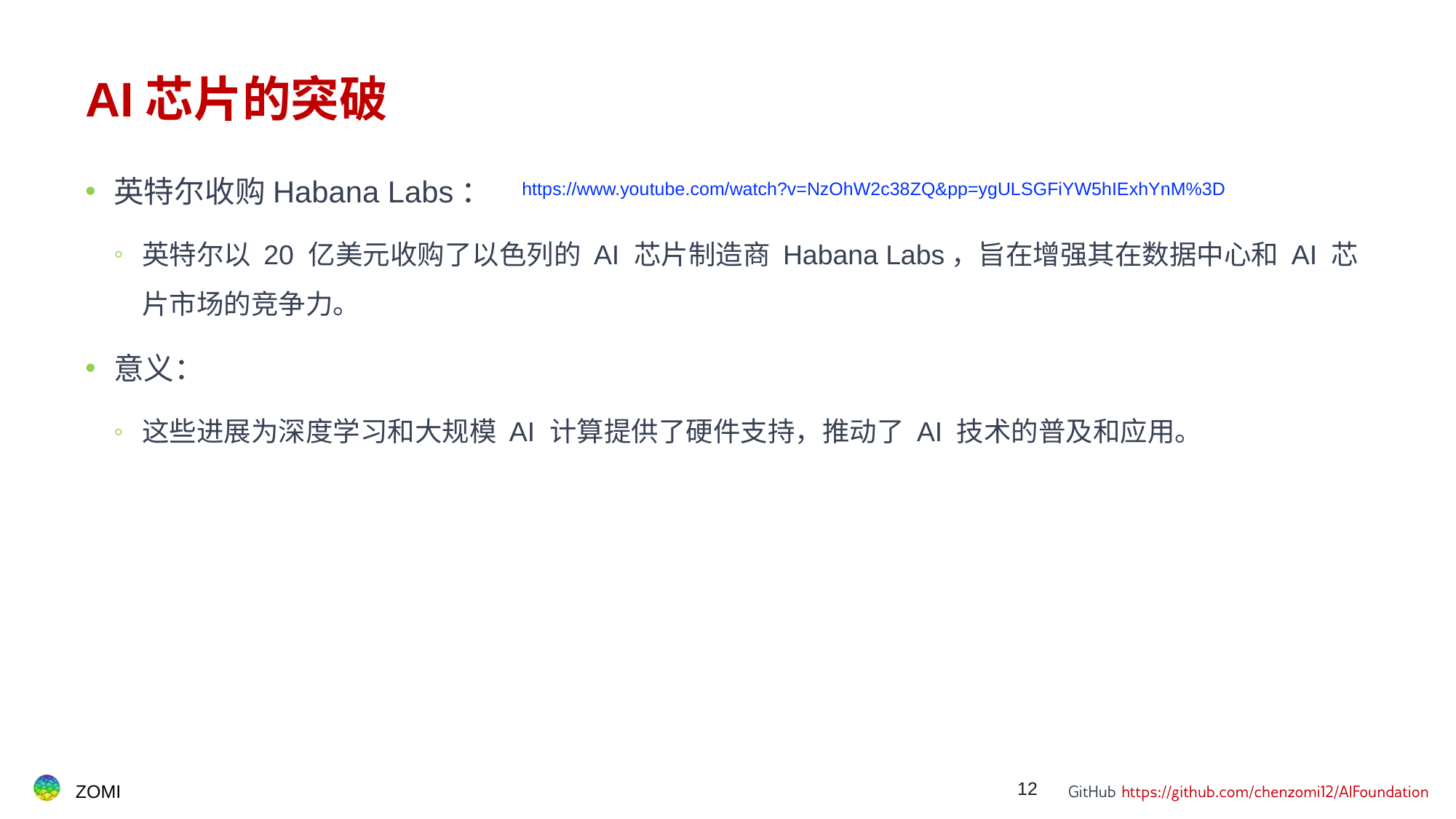

# AI芯片的突破
英特尔收购Habana Labs：
英特尔以 20 亿美元收购了以色列的 AI 芯片制造商 Habana Labs，旨在增强其在数据中心和 AI 芯片市场的竞争力。
意义：
这些进展为深度学习和大规模 AI 计算提供了硬件支持，推动了 AI 技术的普及和应用。

https://www.youtube.com/watch?v=NzOhW2c38ZQ&pp=ygULSGFiYW5hIExhYnM%3D